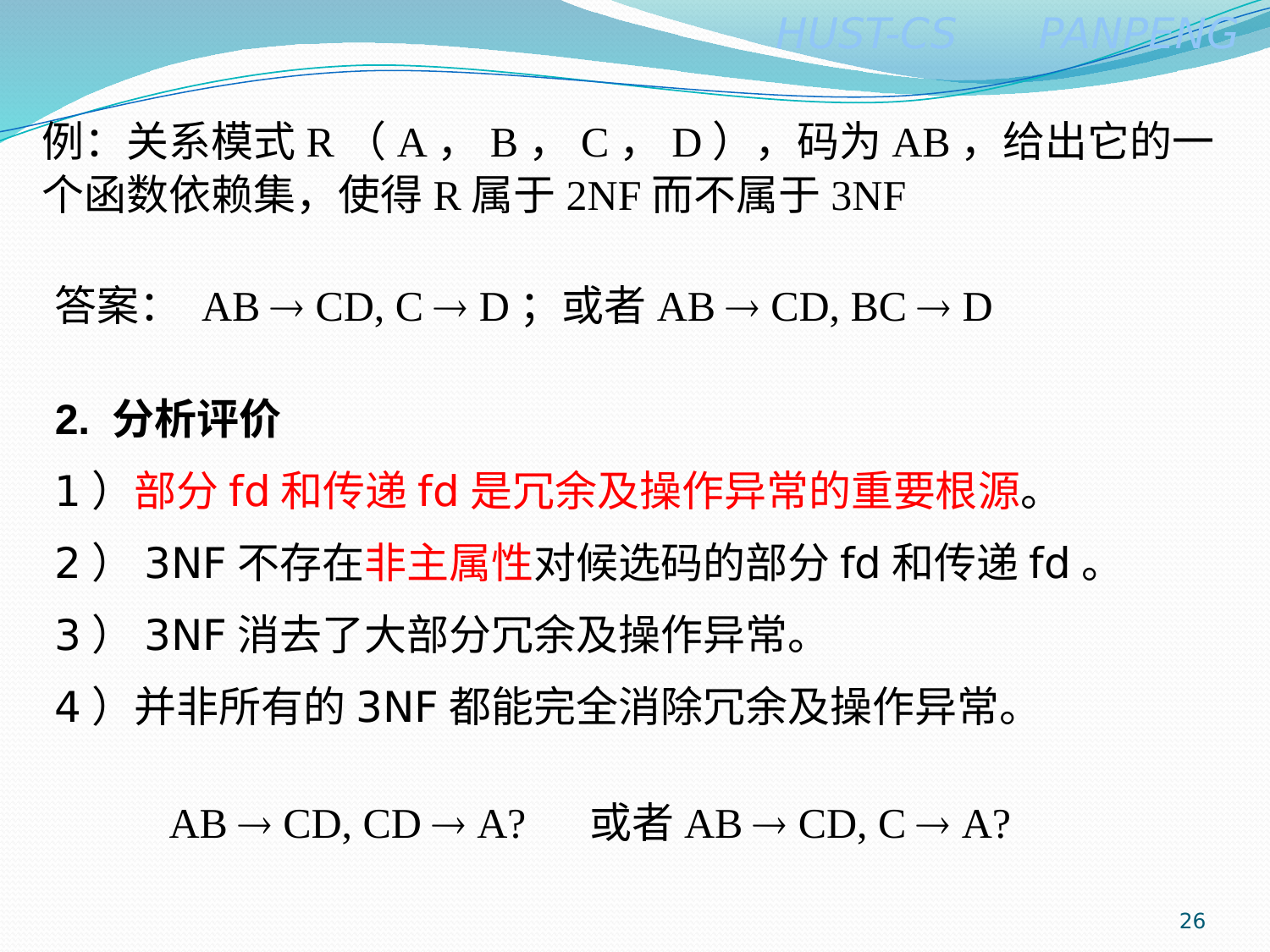

例：关系模式R（A，B，C，D），码为AB，给出它的一个函数依赖集，使得R属于2NF而不属于3NF
答案： AB → CD, C → D；或者AB → CD, BC → D
2. 分析评价
1）部分fd和传递fd是冗余及操作异常的重要根源。
2）3NF不存在非主属性对候选码的部分fd和传递fd。
3）3NF消去了大部分冗余及操作异常。
4）并非所有的3NF都能完全消除冗余及操作异常。
            AB → CD, CD → A?     或者AB → CD, C → A?
26